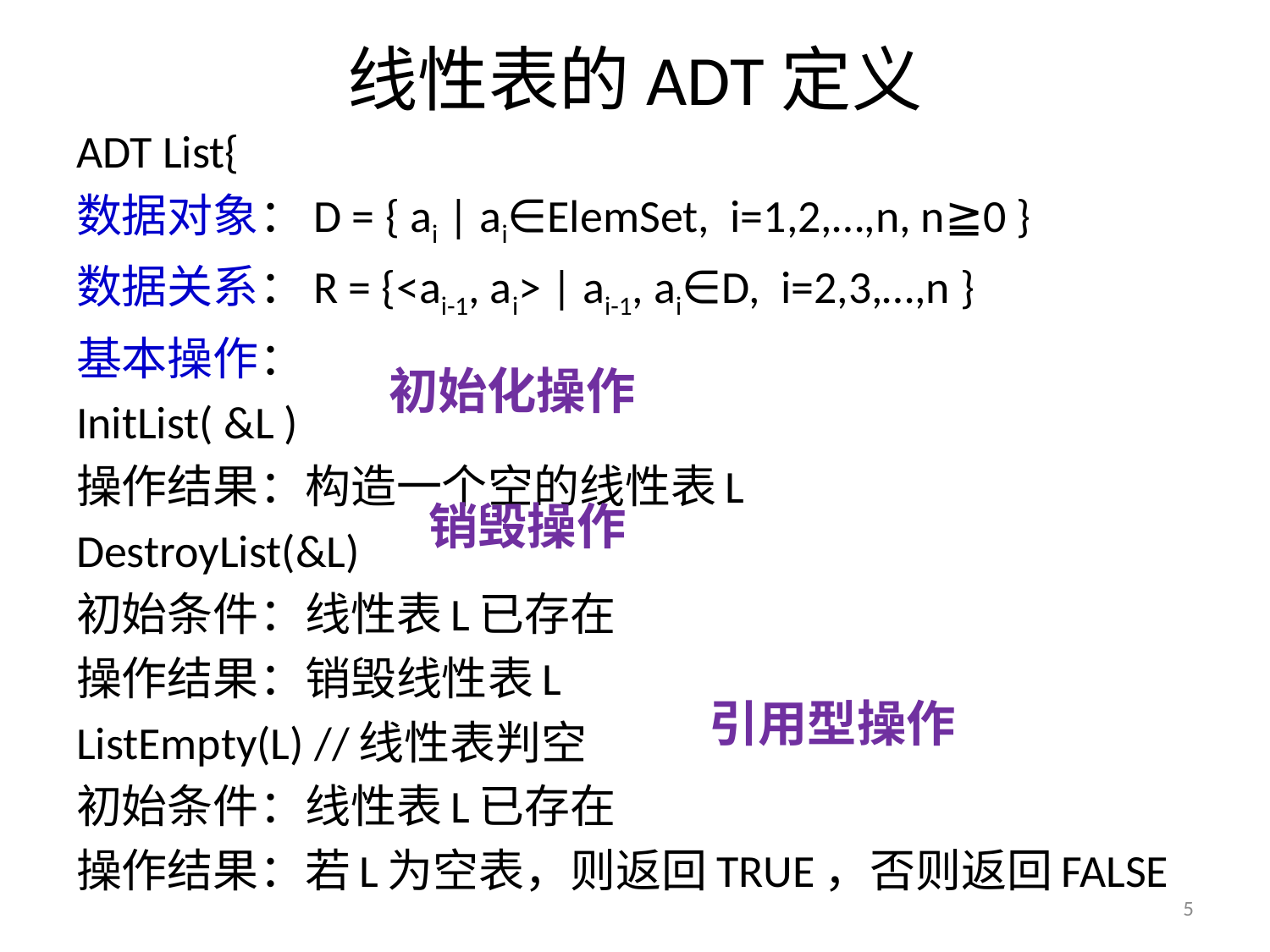

# 线性表的ADT定义
ADT List{
数据对象：D = { ai | ai∈ElemSet,  i=1,2,…,n, n≧0 }
数据关系：R = {<ai-1, ai> | ai-1, ai∈D,  i=2,3,…,n }
基本操作：
InitList( &L )
操作结果：构造一个空的线性表L
DestroyList(&L)
初始条件：线性表L已存在
操作结果：销毁线性表L
ListEmpty(L) //线性表判空
初始条件：线性表L已存在
操作结果：若L为空表，则返回TRUE，否则返回FALSE
初始化操作
销毁操作
引用型操作
5